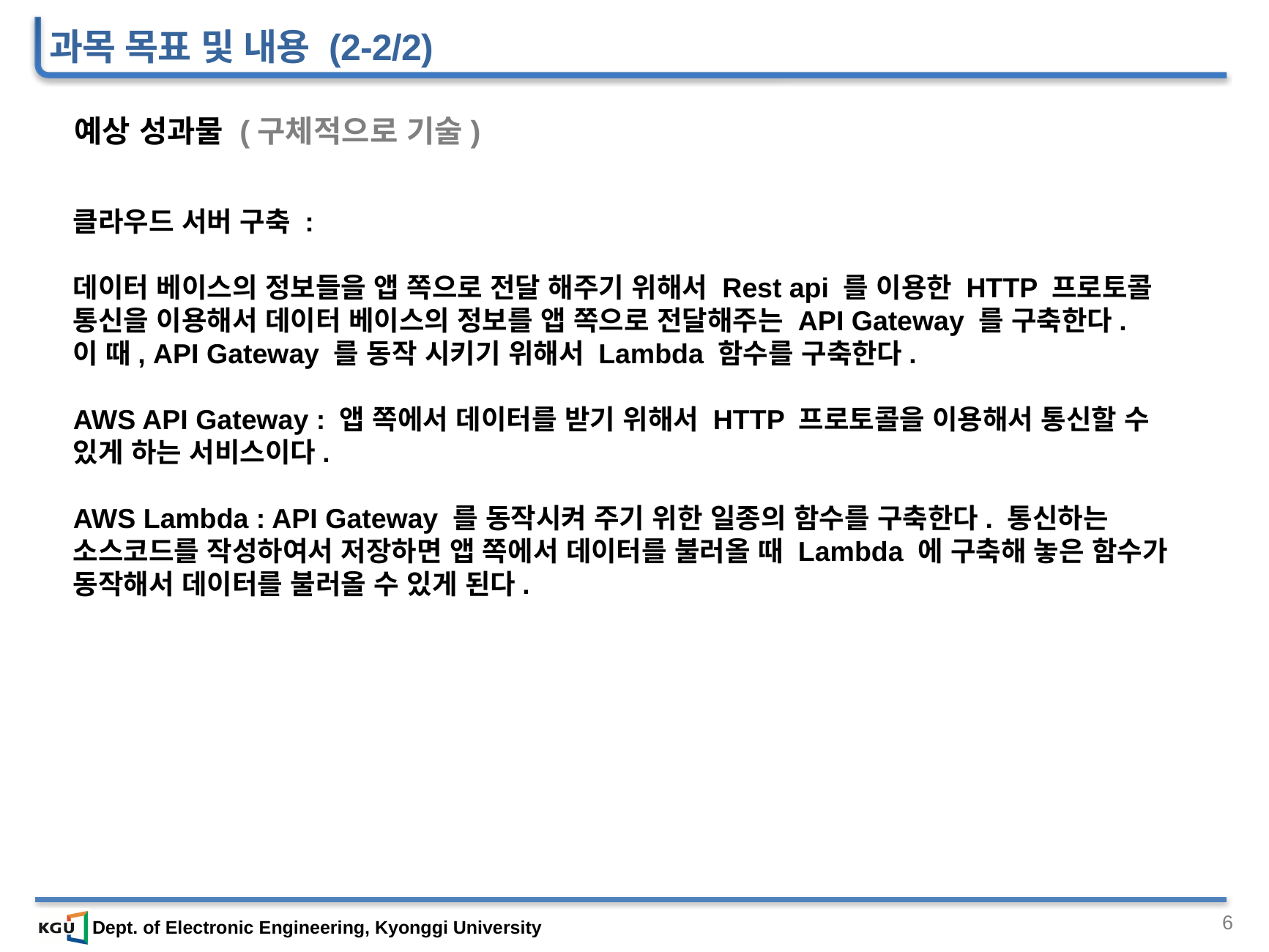

과목 목표 및 내용 (2-2/2)
  예상 성과물 (구체적으로 기술)

클라우드 서버 구축 :

데이터 베이스의 정보들을 앱 쪽으로 전달 해주기 위해서 Rest api 를 이용한 HTTP 프로토콜 통신을 이용해서 데이터 베이스의 정보를 앱 쪽으로 전달해주는 API Gateway 를 구축한다.
이 때, API Gateway 를 동작 시키기 위해서 Lambda 함수를 구축한다.

AWS API Gateway : 앱 쪽에서 데이터를 받기 위해서 HTTP 프로토콜을 이용해서 통신할 수 있게 하는 서비스이다.

AWS Lambda : API Gateway 를 동작시켜 주기 위한 일종의 함수를 구축한다. 통신하는 소스코드를 작성하여서 저장하면 앱 쪽에서 데이터를 불러올 때 Lambda 에 구축해 놓은 함수가 동작해서 데이터를 불러올 수 있게 된다.